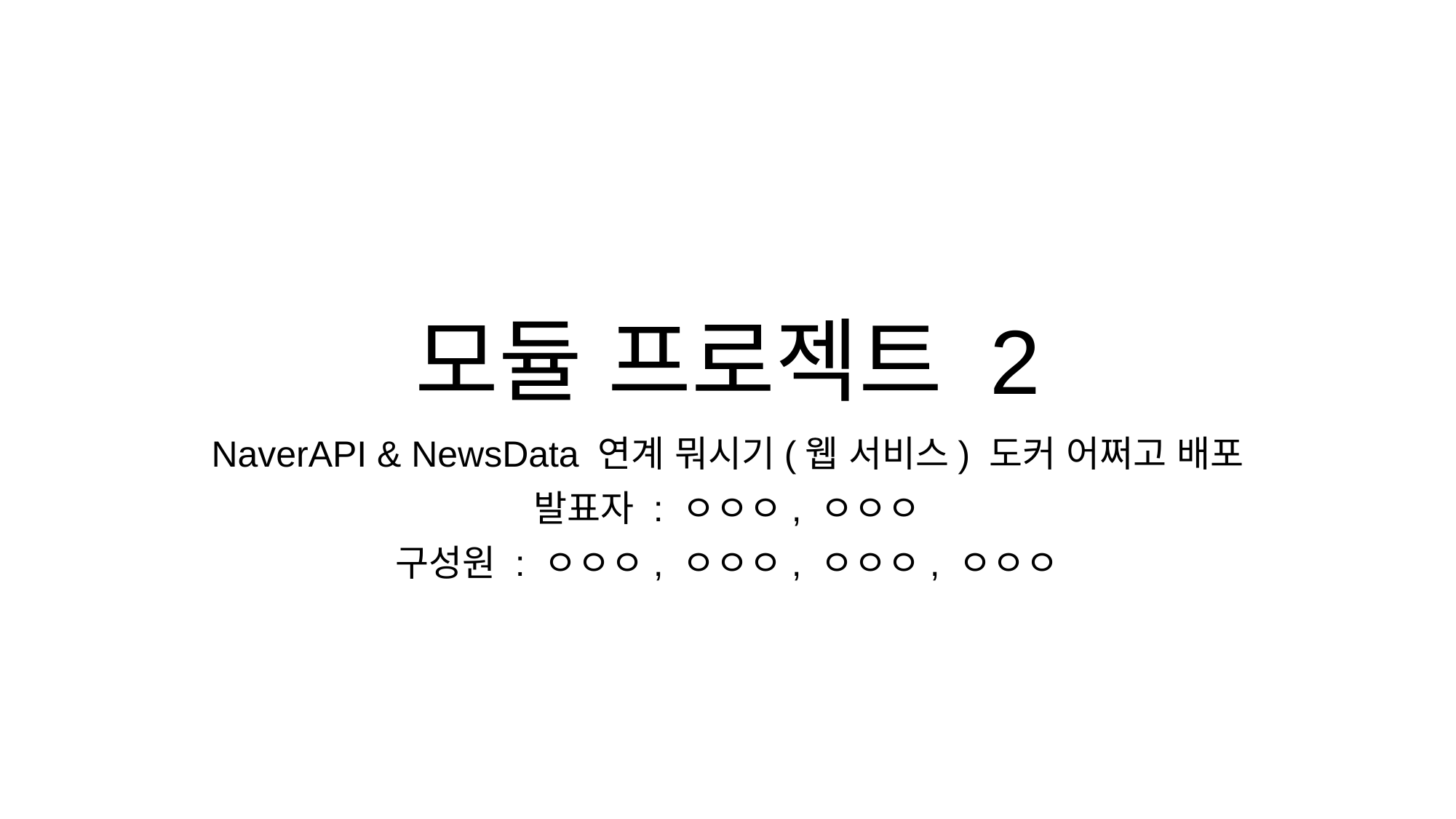

# 모듈 프로젝트 2
NaverAPI & NewsData 연계 뭐시기(웹 서비스) 도커 어쩌고 배포
발표자 : ㅇㅇㅇ, ㅇㅇㅇ
구성원 : ㅇㅇㅇ, ㅇㅇㅇ, ㅇㅇㅇ, ㅇㅇㅇ